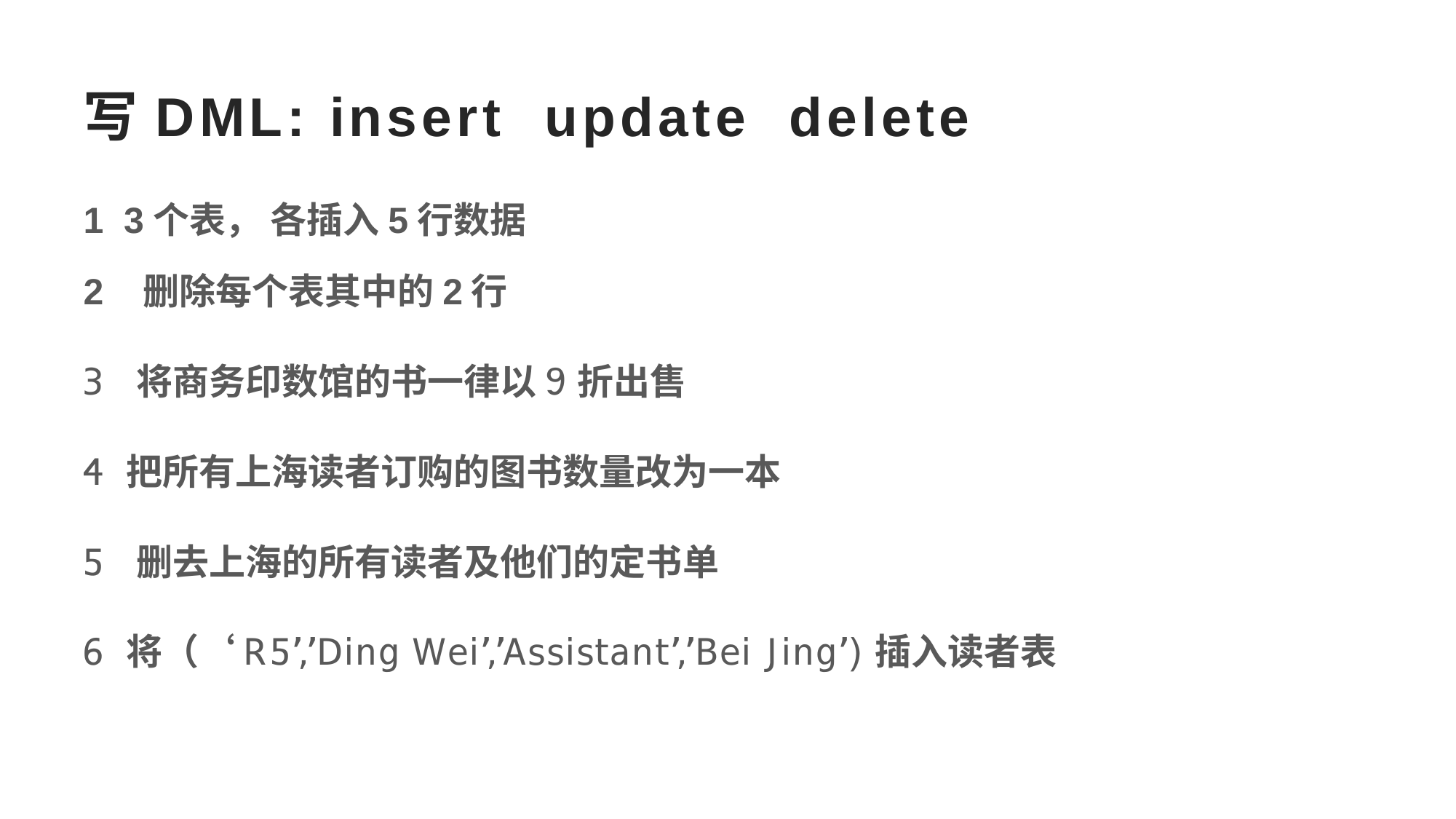

# 写DML: insert  update  delete
1  3个表， 各插入5行数据
2   删除每个表其中的2行
3  将商务印数馆的书一律以9折出售
4 把所有上海读者订购的图书数量改为一本
5  删去上海的所有读者及他们的定书单
6 将（‘R5’,’Ding Wei’,’Assistant’,’Bei Jing’)插入读者表